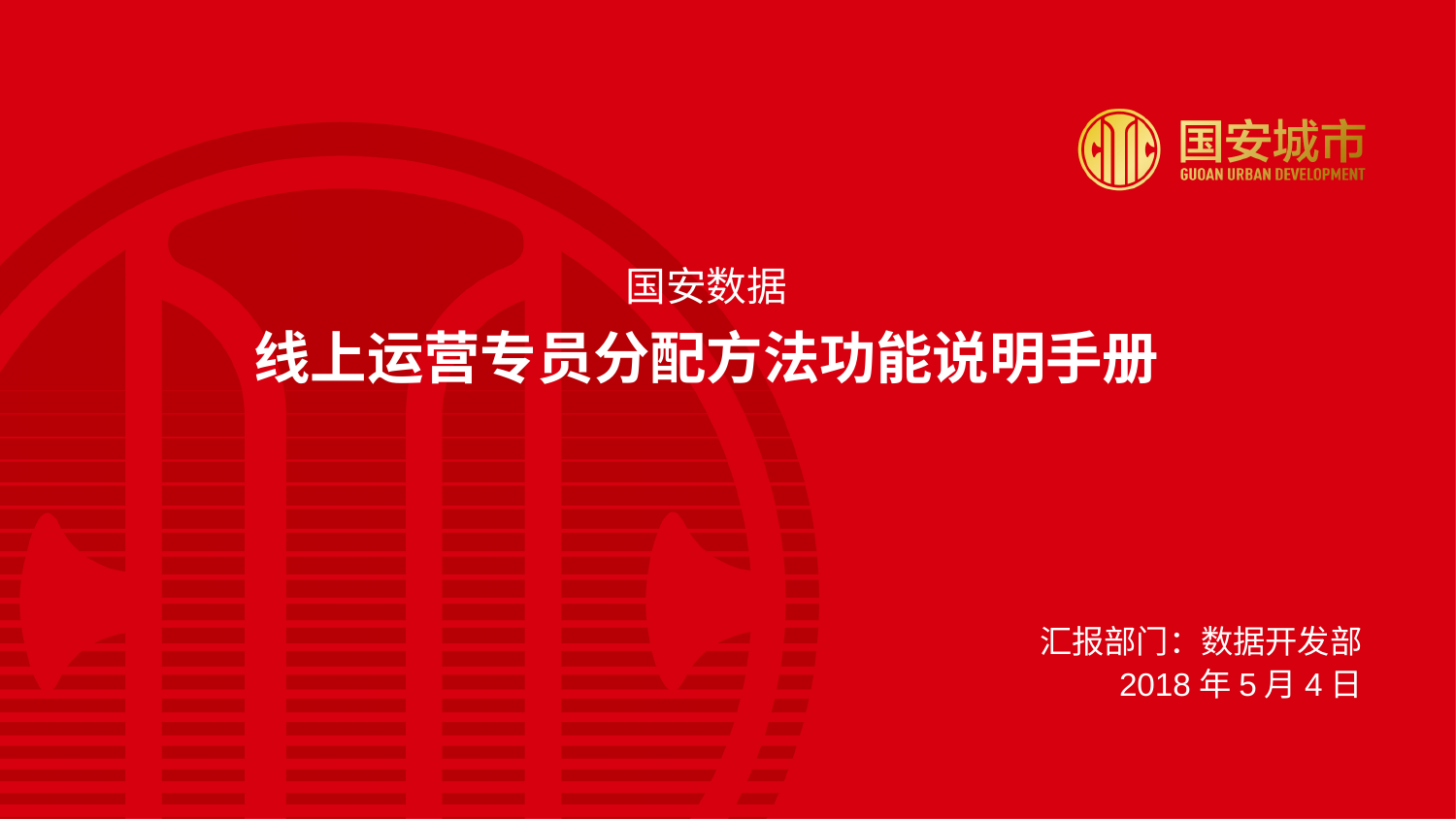

# 国安数据 线上运营专员分配方法功能说明手册
汇报部门：数据开发部
2018年5月4日